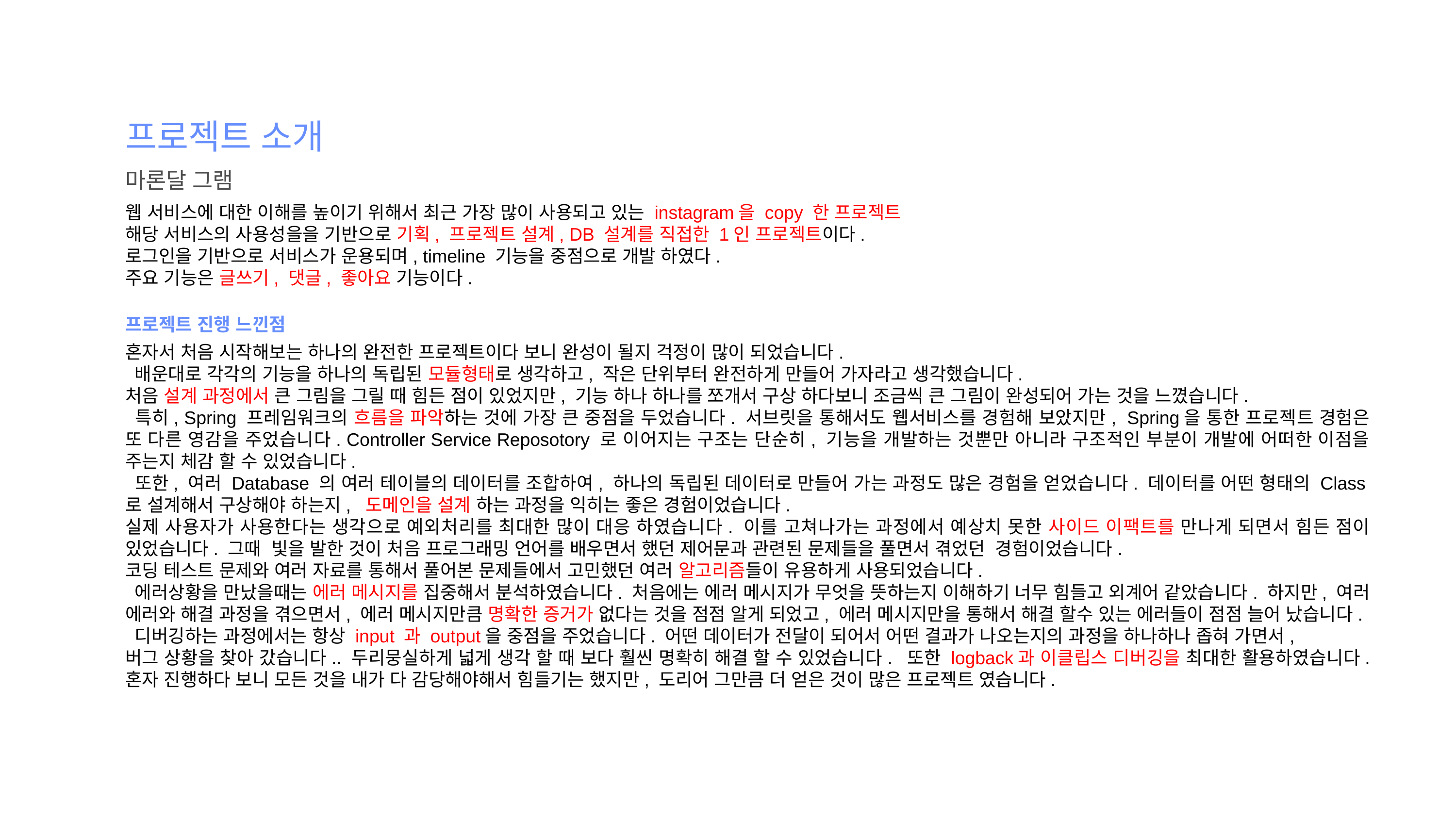

프로젝트 소개
마론달 그램
웹 서비스에 대한 이해를 높이기 위해서 최근 가장 많이 사용되고 있는 instagram을 copy 한 프로젝트
해당 서비스의 사용성을을 기반으로 기획, 프로젝트 설계, DB 설계를 직접한 1인 프로젝트이다.
로그인을 기반으로 서비스가 운용되며, timeline 기능을 중점으로 개발 하였다.
주요 기능은 글쓰기, 댓글, 좋아요 기능이다.

프로젝트 진행 느낀점
혼자서 처음 시작해보는 하나의 완전한 프로젝트이다 보니 완성이 될지 걱정이 많이 되었습니다.
 배운대로 각각의 기능을 하나의 독립된 모듈형태로 생각하고, 작은 단위부터 완전하게 만들어 가자라고 생각했습니다.
처음 설계 과정에서 큰 그림을 그릴 때 힘든 점이 있었지만, 기능 하나 하나를 쪼개서 구상 하다보니 조금씩 큰 그림이 완성되어 가는 것을 느꼈습니다.
 특히, Spring 프레임워크의 흐름을 파악하는 것에 가장 큰 중점을 두었습니다. 서브릿을 통해서도 웹서비스를 경험해 보았지만,  Spring을 통한 프로젝트 경험은 또 다른 영감을 주었습니다. Controller Service Reposotory 로 이어지는 구조는 단순히, 기능을 개발하는 것뿐만 아니라 구조적인 부분이 개발에 어떠한 이점을 주는지 체감 할 수 있었습니다.
 또한, 여러 Database 의 여러 테이블의 데이터를 조합하여, 하나의 독립된 데이터로 만들어 가는 과정도 많은 경험을 얻었습니다. 데이터를 어떤 형태의 Class로 설계해서 구상해야 하는지,  도메인을 설계 하는 과정을 익히는 좋은 경험이었습니다.
실제 사용자가 사용한다는 생각으로 예외처리를 최대한 많이 대응 하였습니다. 이를 고쳐나가는 과정에서 예상치 못한 사이드 이팩트를 만나게 되면서 힘든 점이 있었습니다. 그때  빛을 발한 것이 처음 프로그래밍 언어를 배우면서 했던 제어문과 관련된 문제들을 풀면서 겪었던  경험이었습니다.
코딩 테스트 문제와 여러 자료를 통해서 풀어본 문제들에서 고민했던 여러 알고리즘들이 유용하게 사용되었습니다.
 에러상황을 만났을때는 에러 메시지를 집중해서 분석하였습니다. 처음에는 에러 메시지가 무엇을 뜻하는지 이해하기 너무 힘들고 외계어 같았습니다. 하지만, 여러 에러와 해결 과정을 겪으면서, 에러 메시지만큼 명확한 증거가 없다는 것을 점점 알게 되었고, 에러 메시지만을 통해서 해결 할수 있는 에러들이 점점 늘어 났습니다.
 디버깅하는 과정에서는 항상 input 과 output을 중점을 주었습니다. 어떤 데이터가 전달이 되어서 어떤 결과가 나오는지의 과정을 하나하나 좁혀 가면서,
버그 상황을 찾아 갔습니다.. 두리뭉실하게 넓게 생각 할 때 보다 훨씬 명확히 해결 할 수 있었습니다.  또한 logback과 이클립스 디버깅을 최대한 활용하였습니다. 혼자 진행하다 보니 모든 것을 내가 다 감당해야해서 힘들기는 했지만, 도리어 그만큼 더 얻은 것이 많은 프로젝트 였습니다.